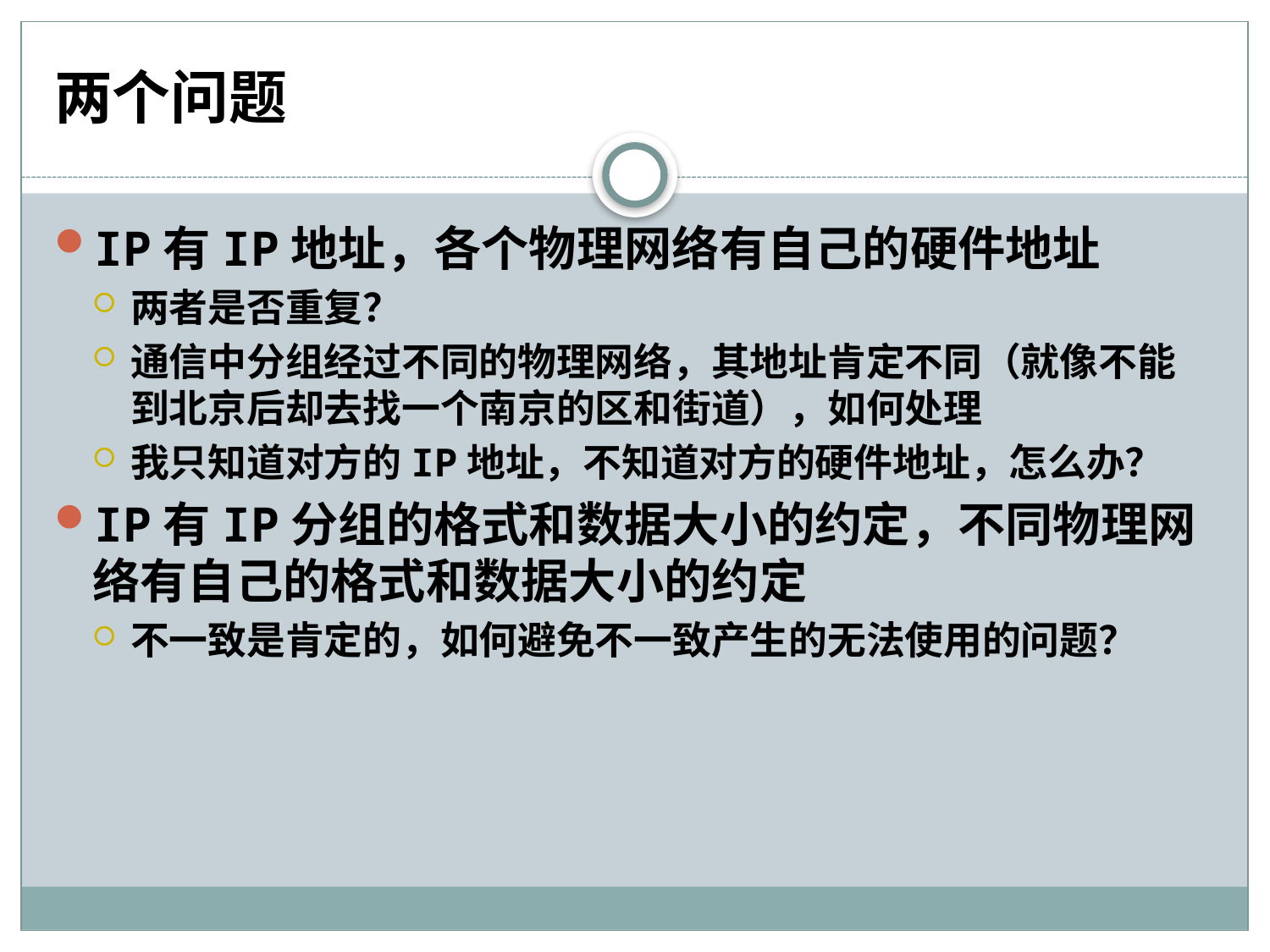

# 两个问题
IP有IP地址，各个物理网络有自己的硬件地址
两者是否重复？
通信中分组经过不同的物理网络，其地址肯定不同（就像不能到北京后却去找一个南京的区和街道），如何处理
我只知道对方的IP地址，不知道对方的硬件地址，怎么办？
IP有IP分组的格式和数据大小的约定，不同物理网络有自己的格式和数据大小的约定
不一致是肯定的，如何避免不一致产生的无法使用的问题？